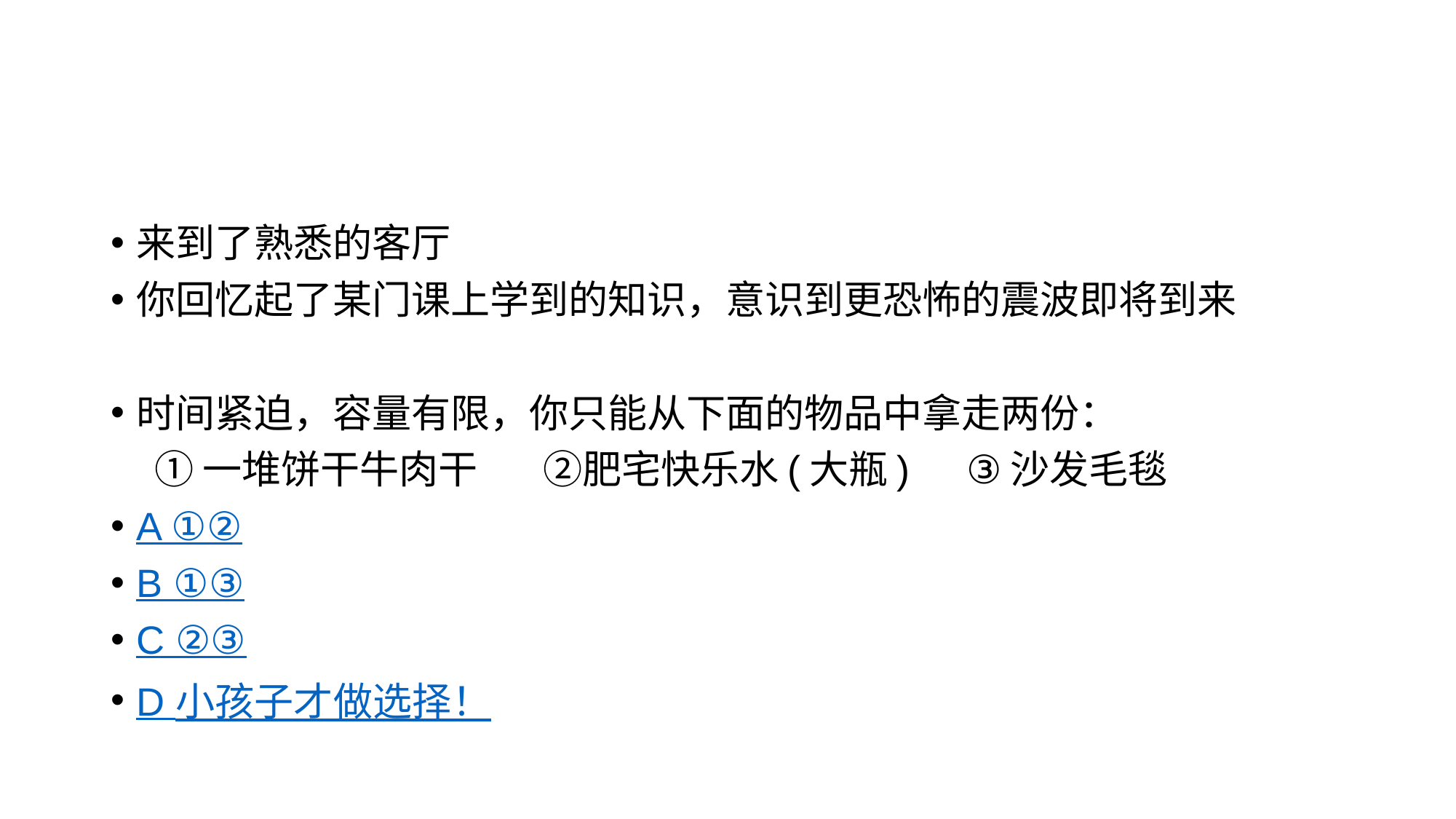

来到了熟悉的客厅
你回忆起了某门课上学到的知识，意识到更恐怖的震波即将到来

时间紧迫，容量有限，你只能从下面的物品中拿走两份：
     ①一堆饼干牛肉干	   ②肥宅快乐水(大瓶)	    ③沙发毛毯
A ①②
B ①③
C ②③
D 小孩子才做选择！